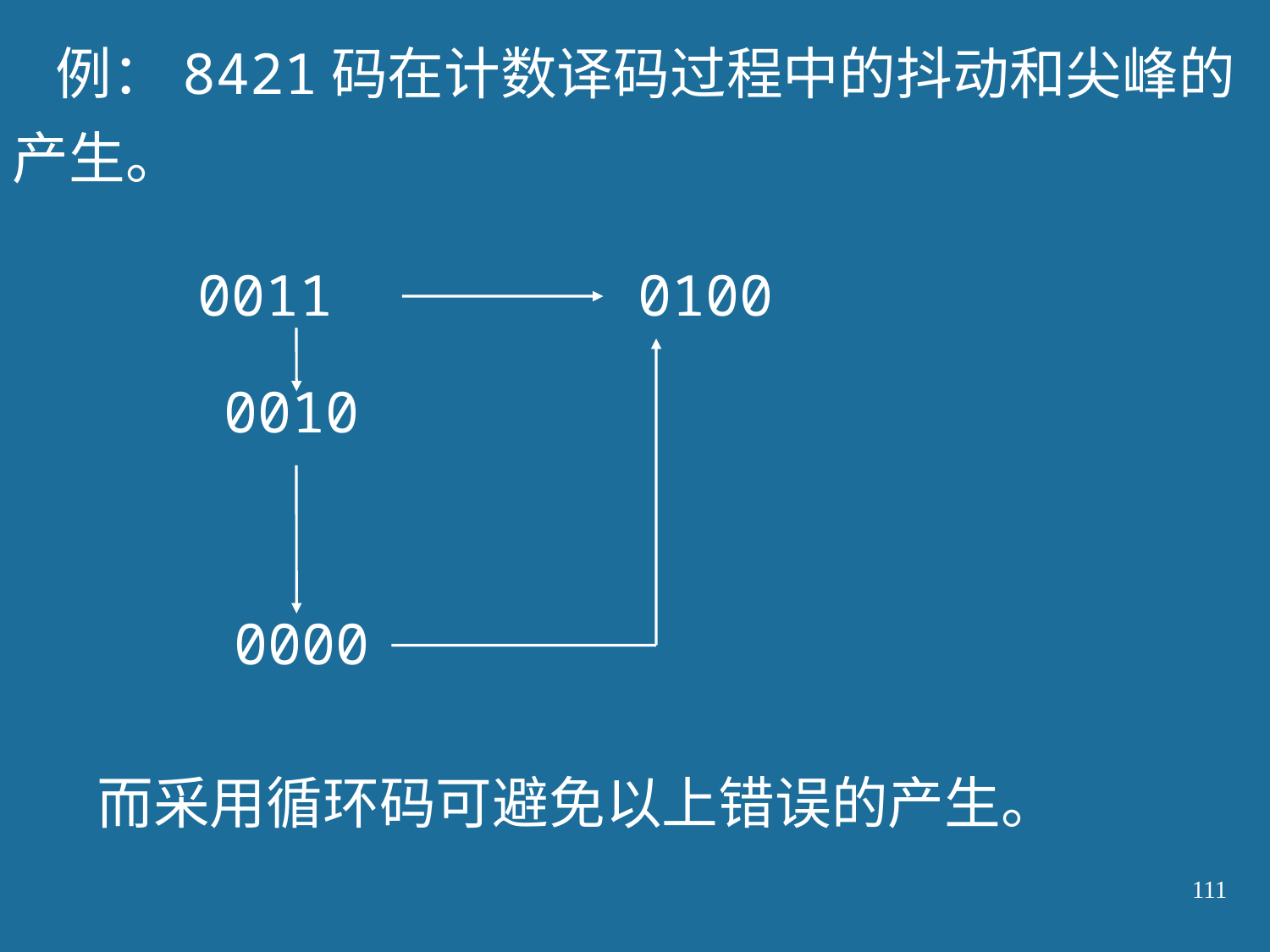

例：8421码在计数译码过程中的抖动和尖峰的
产生。
0011         0100

0010

0000
而采用循环码可避免以上错误的产生。
111